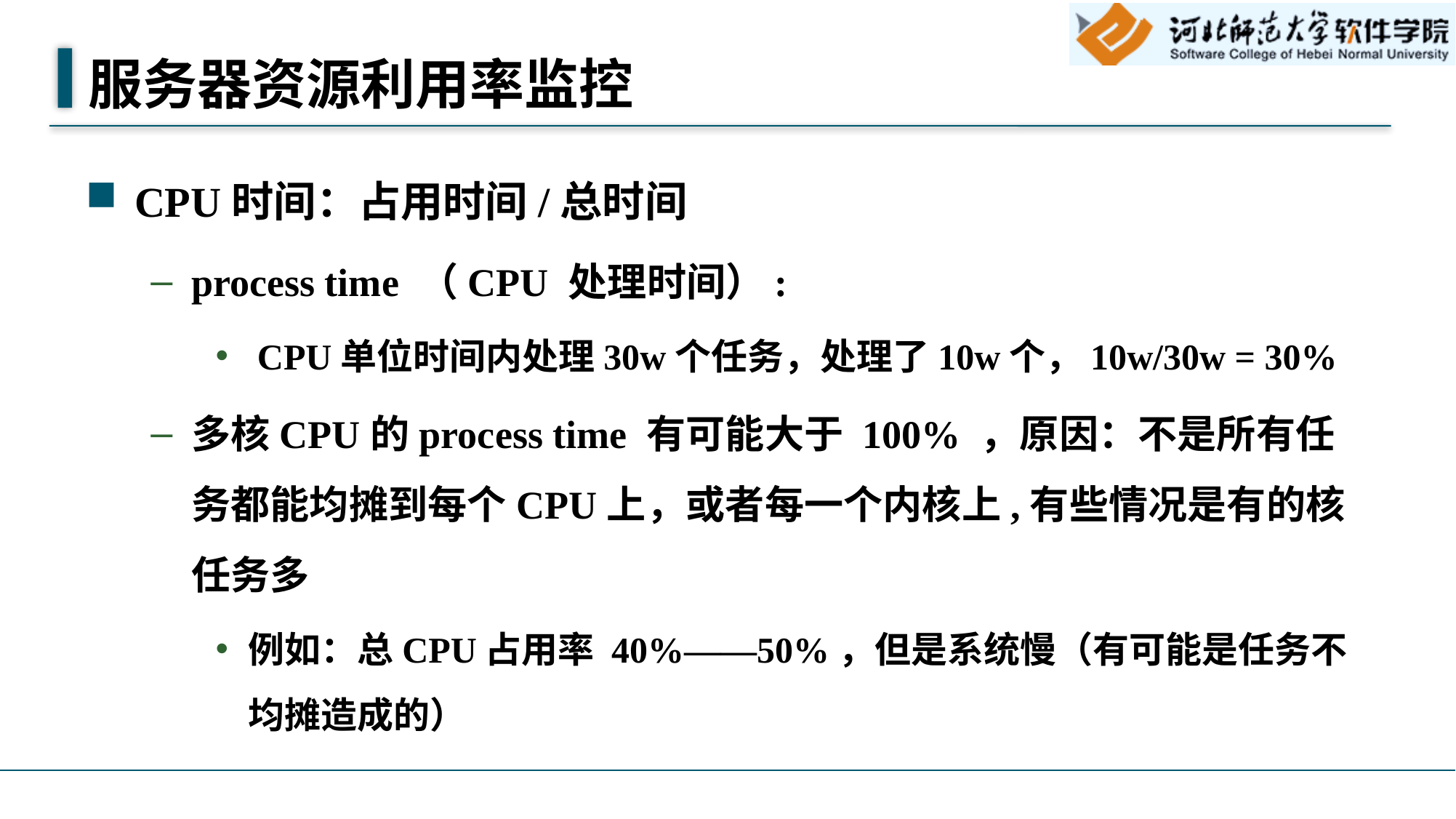

# 服务器资源利用率监控
CPU时间：占用时间/总时间
process time （CPU 处理时间）:
 CPU单位时间内处理30w个任务，处理了10w个，10w/30w = 30%
多核CPU的process time 有可能大于 100% ，原因：不是所有任务都能均摊到每个CPU上，或者每一个内核上,有些情况是有的核任务多
例如：总CPU占用率 40%——50%，但是系统慢（有可能是任务不均摊造成的）